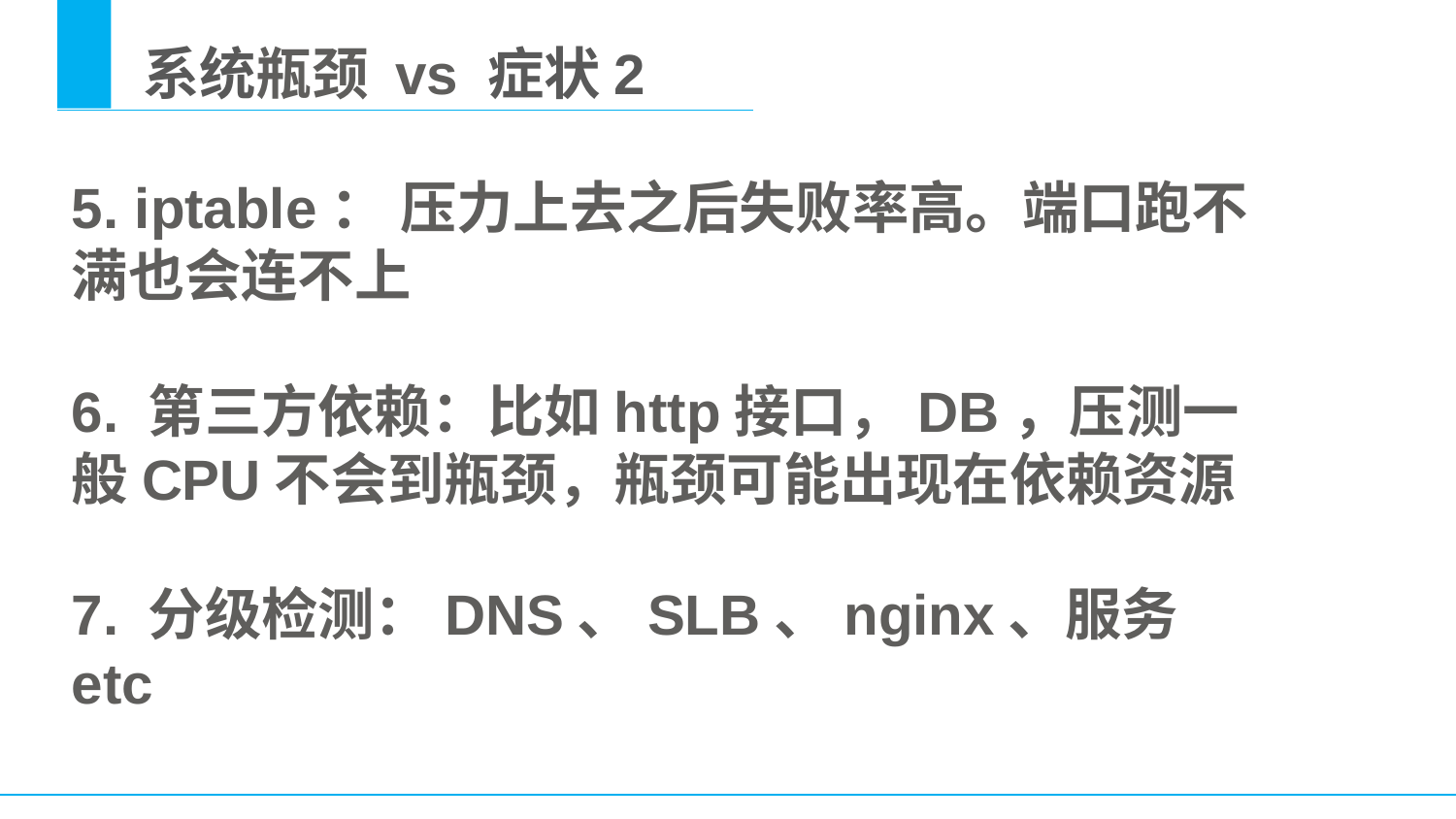

系统瓶颈 vs 症状2
5. iptable： 压力上去之后失败率高。端口跑不满也会连不上

6. 第三方依赖：比如http接口，DB，压测一般CPU不会到瓶颈，瓶颈可能出现在依赖资源

7. 分级检测：DNS、SLB、nginx、服务 etc